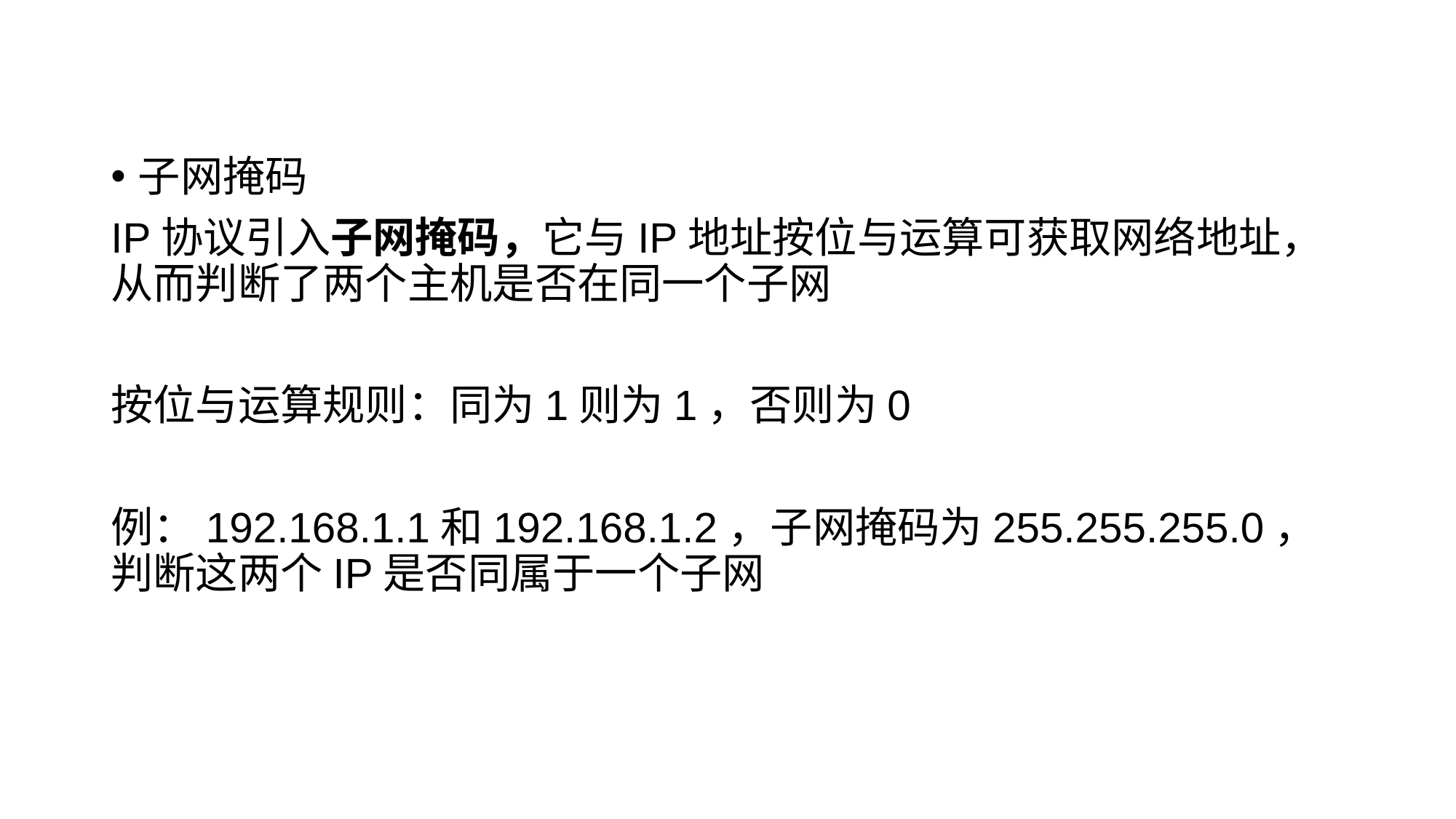

子网掩码
IP协议引入子网掩码，它与IP地址按位与运算可获取网络地址，从而判断了两个主机是否在同一个子网

按位与运算规则：同为1则为1，否则为0

例：192.168.1.1和192.168.1.2，子网掩码为255.255.255.0，判断这两个IP是否同属于一个子网